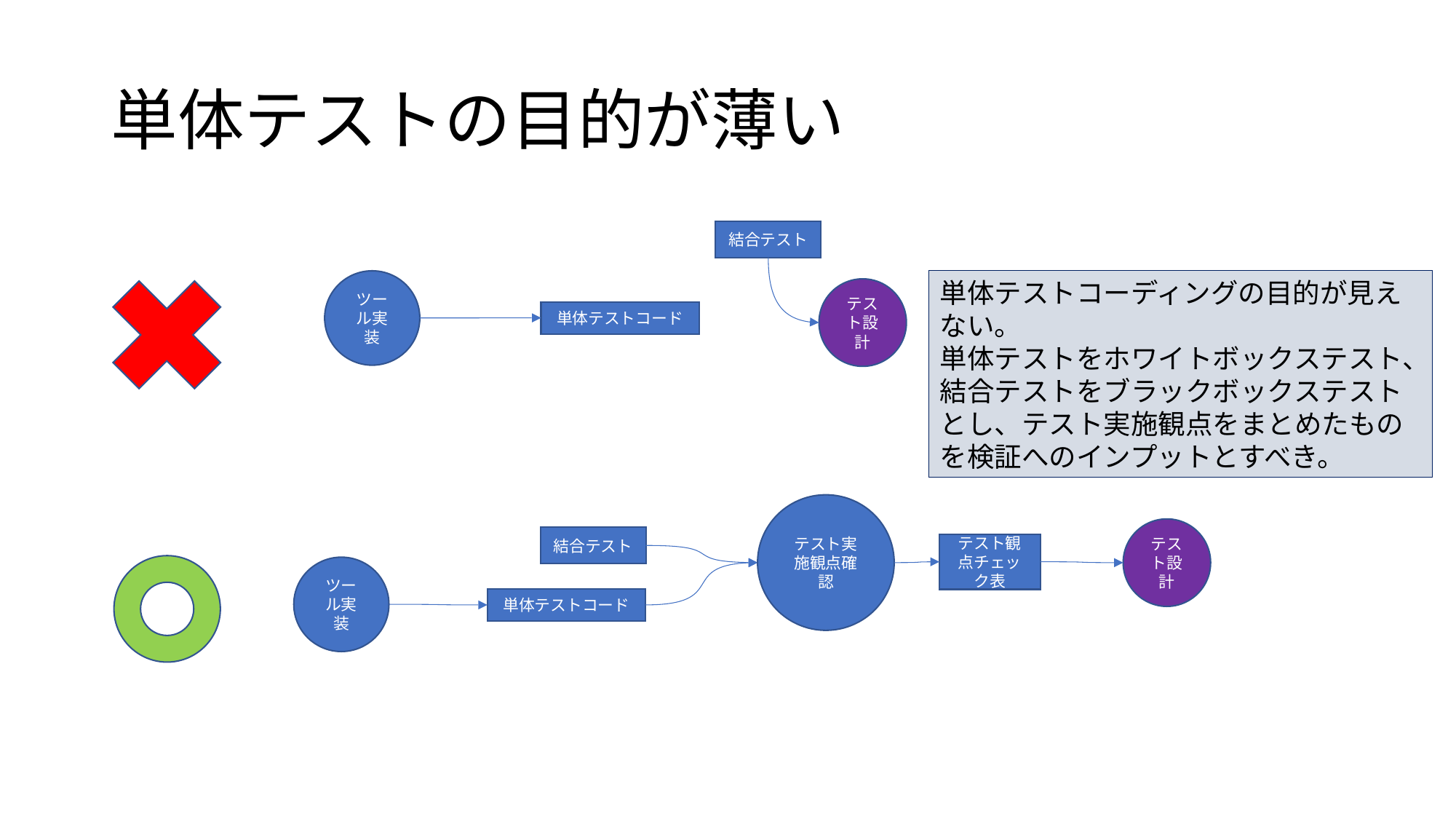

# 単体テストの目的が薄い
結合テスト

単体テストコーディングの目的が見えない。
単体テストをホワイトボックステスト、結合テストをブラックボックステストとし、テスト実施観点をまとめたものを検証へのインプットとすべき。
ツール実装
テスト設計
単体テストコード
テスト実施観点確認
テスト設計
結合テスト
テスト観点チェック表

ツール実装
単体テストコード